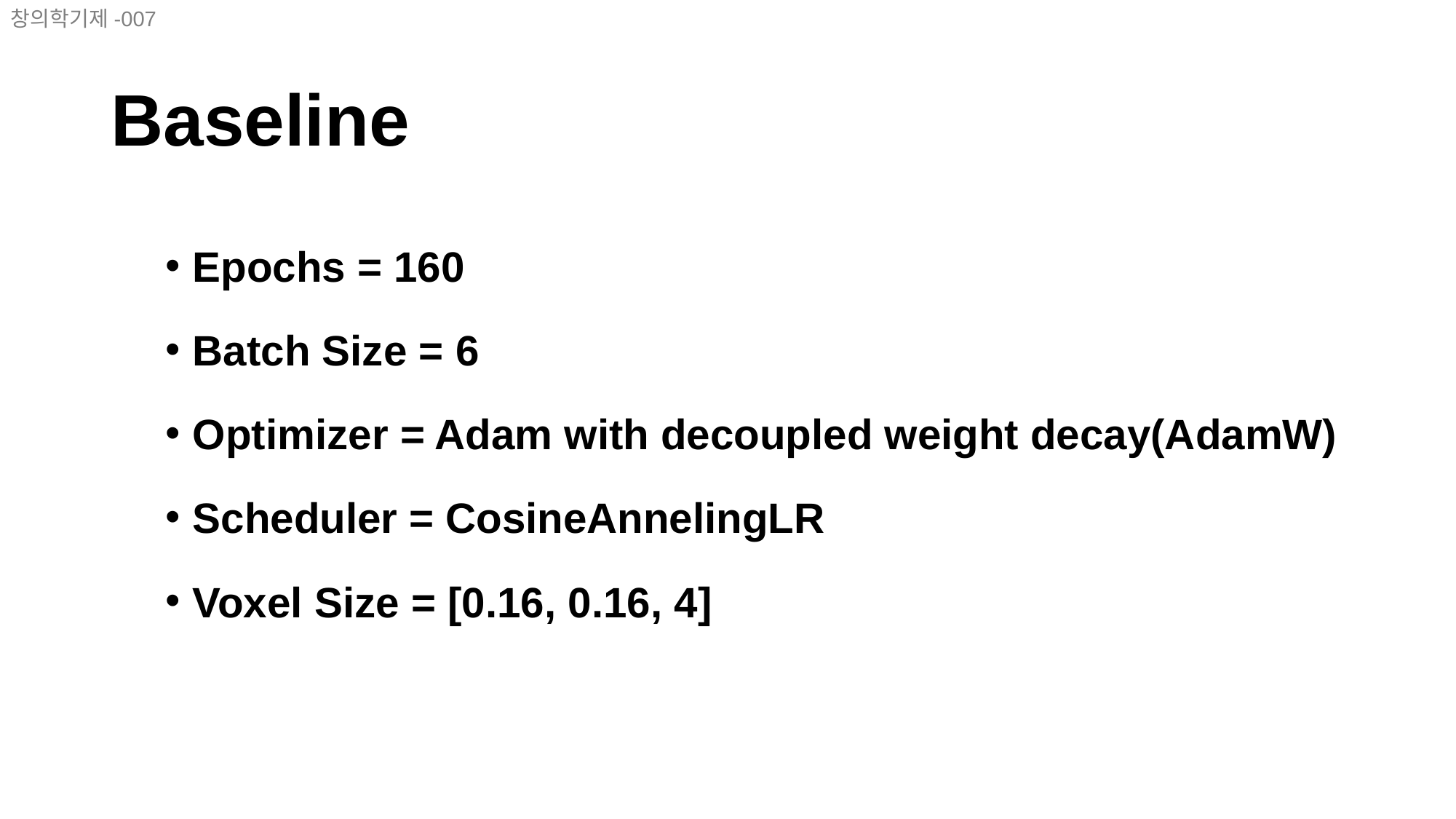

창의학기제-007
# Baseline
Epochs = 160
Batch Size = 6
Optimizer = Adam with decoupled weight decay(AdamW)
Scheduler = CosineAnnelingLR
Voxel Size = [0.16, 0.16, 4]